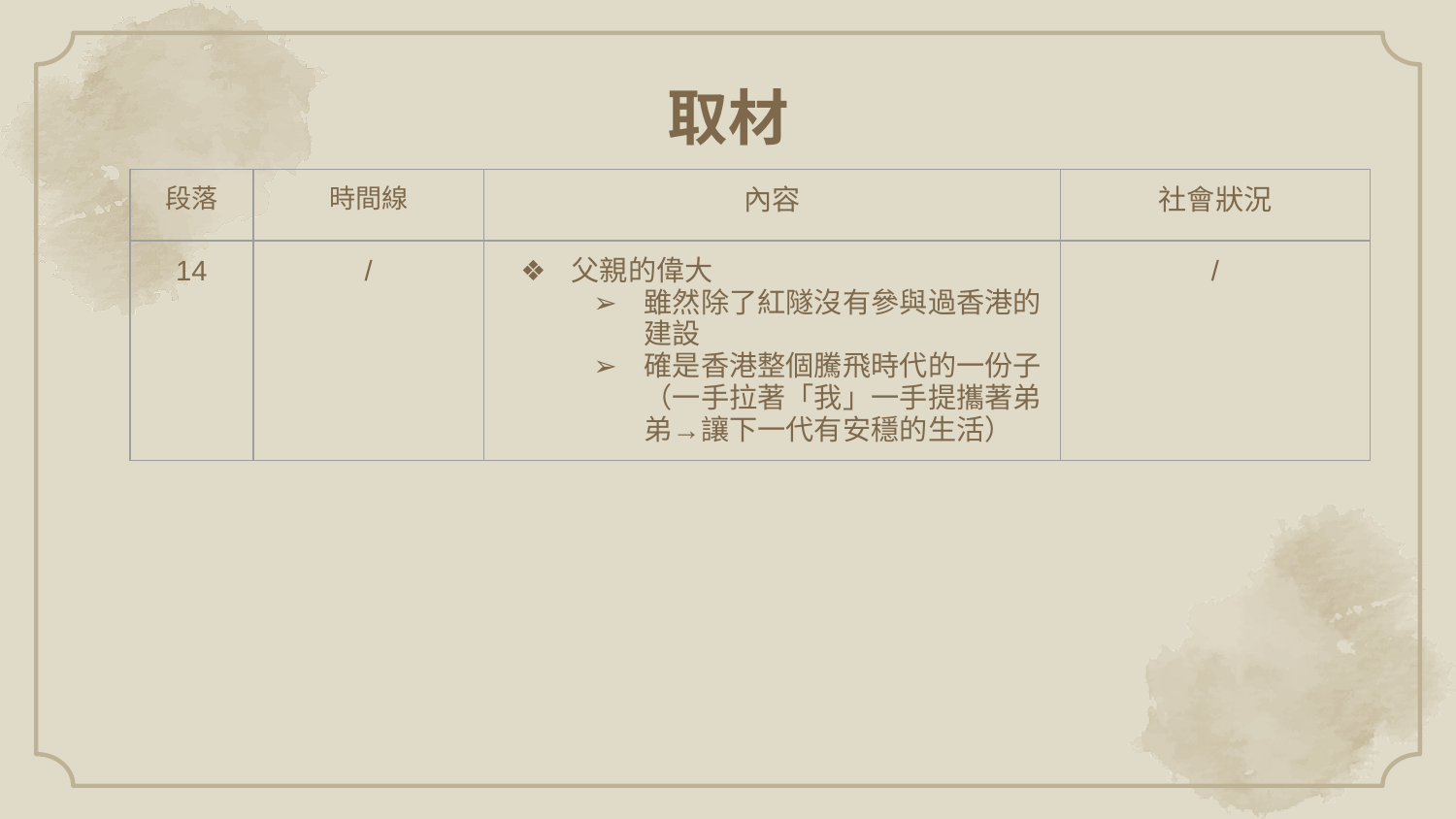

# 取材

| 段落 | 時間線 | 內容 | 社會狀況 |
| --- | --- | --- | --- |
| 14 | / | 父親的偉大 雖然除了紅隧沒有參與過香港的建設 確是香港整個騰飛時代的一份子（一手拉著「我」一手提攜著弟弟→讓下一代有安穩的生活） | / |